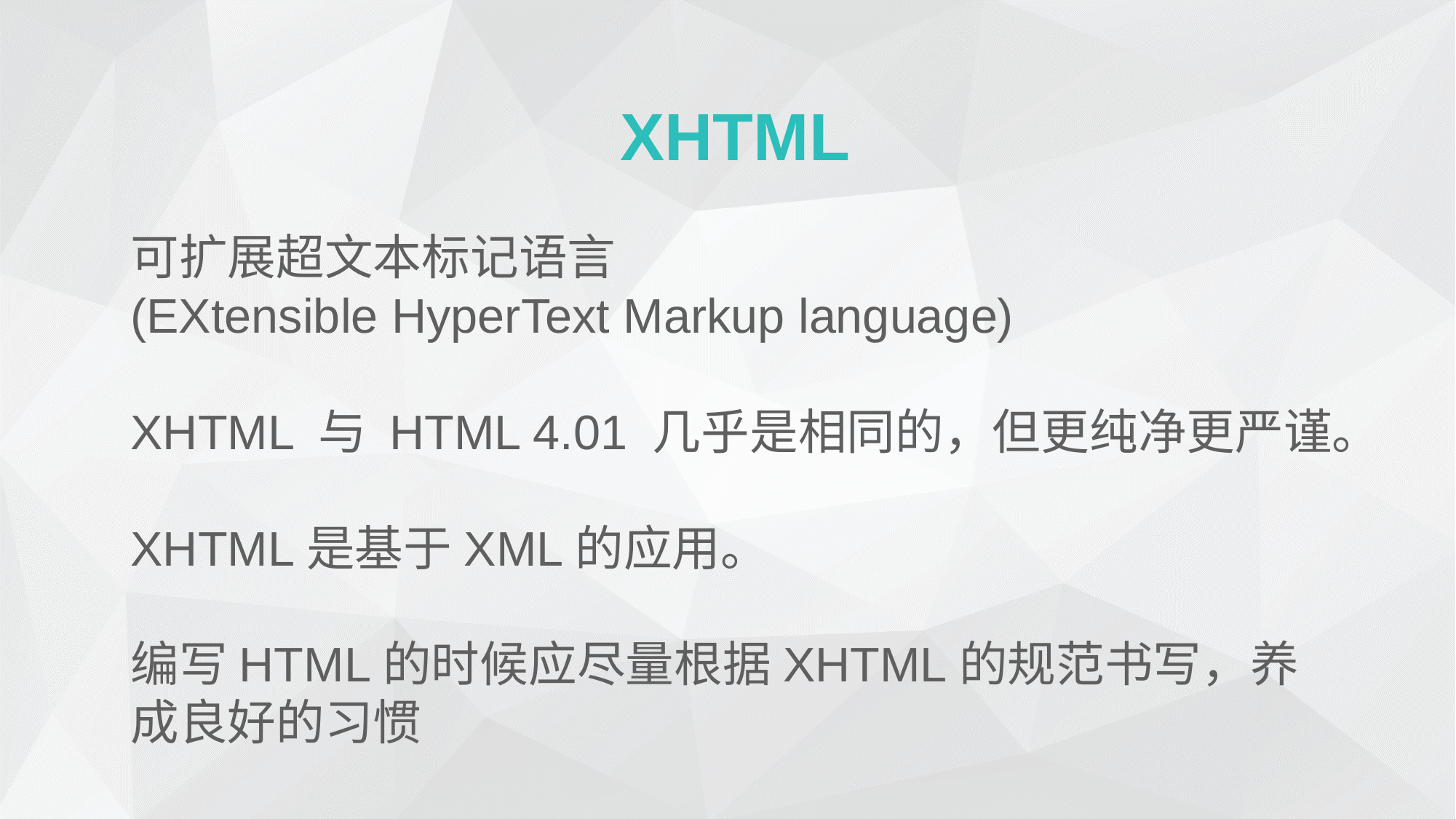

XHTML
可扩展超文本标记语言
(EXtensible HyperText Markup language)

XHTML 与 HTML 4.01 几乎是相同的，但更纯净更严谨。

XHTML是基于XML的应用。

编写HTML的时候应尽量根据XHTML的规范书写，养成良好的习惯